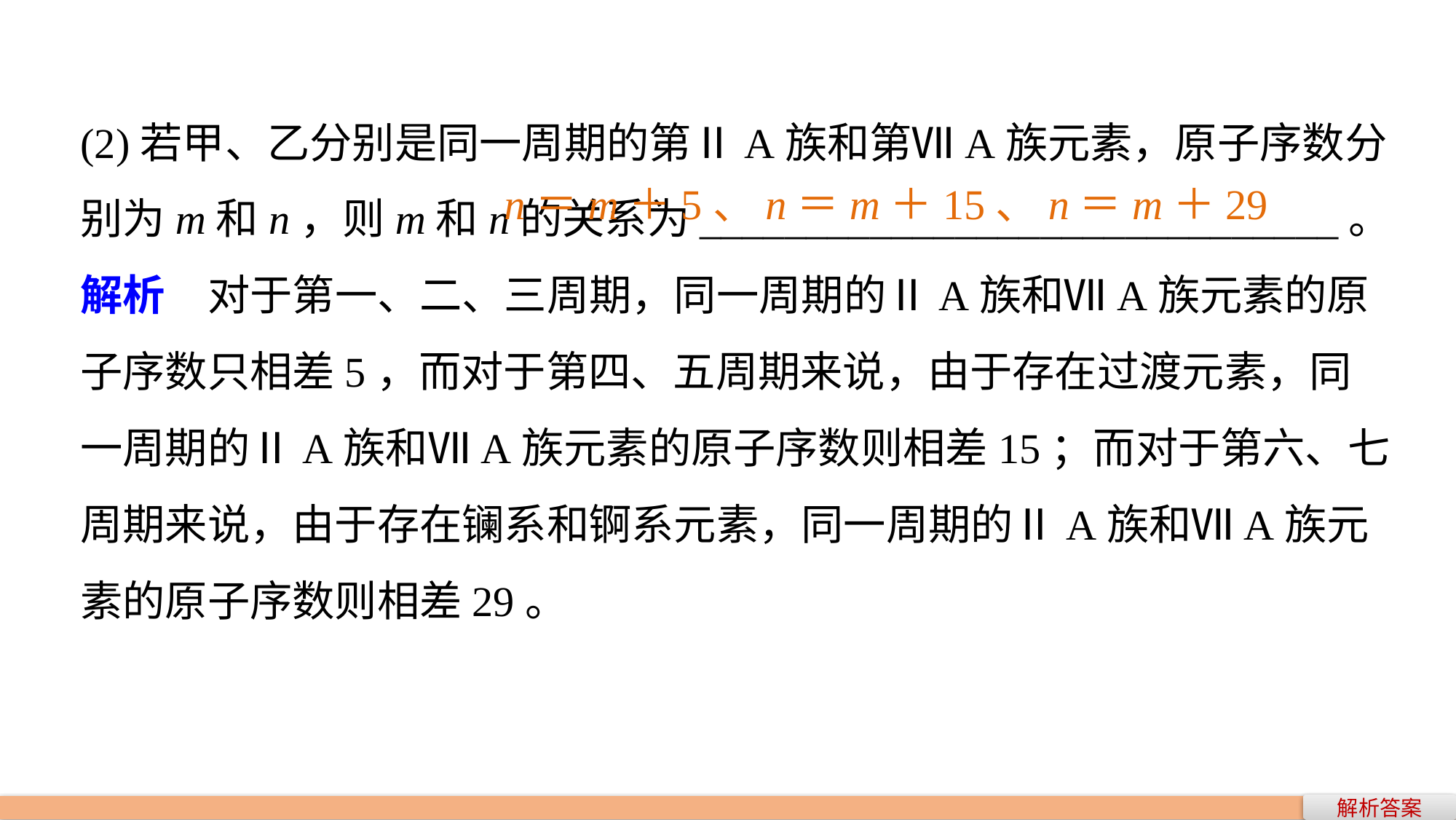

(2)若甲、乙分别是同一周期的第ⅡA族和第ⅦA族元素，原子序数分别为m和n，则m和n的关系为______________________________。
解析　对于第一、二、三周期，同一周期的ⅡA族和ⅦA族元素的原子序数只相差5，而对于第四、五周期来说，由于存在过渡元素，同一周期的ⅡA族和ⅦA族元素的原子序数则相差15；而对于第六、七周期来说，由于存在镧系和锕系元素，同一周期的ⅡA族和ⅦA族元素的原子序数则相差29。
n＝m＋5、n＝m＋15、n＝m＋29
解析答案